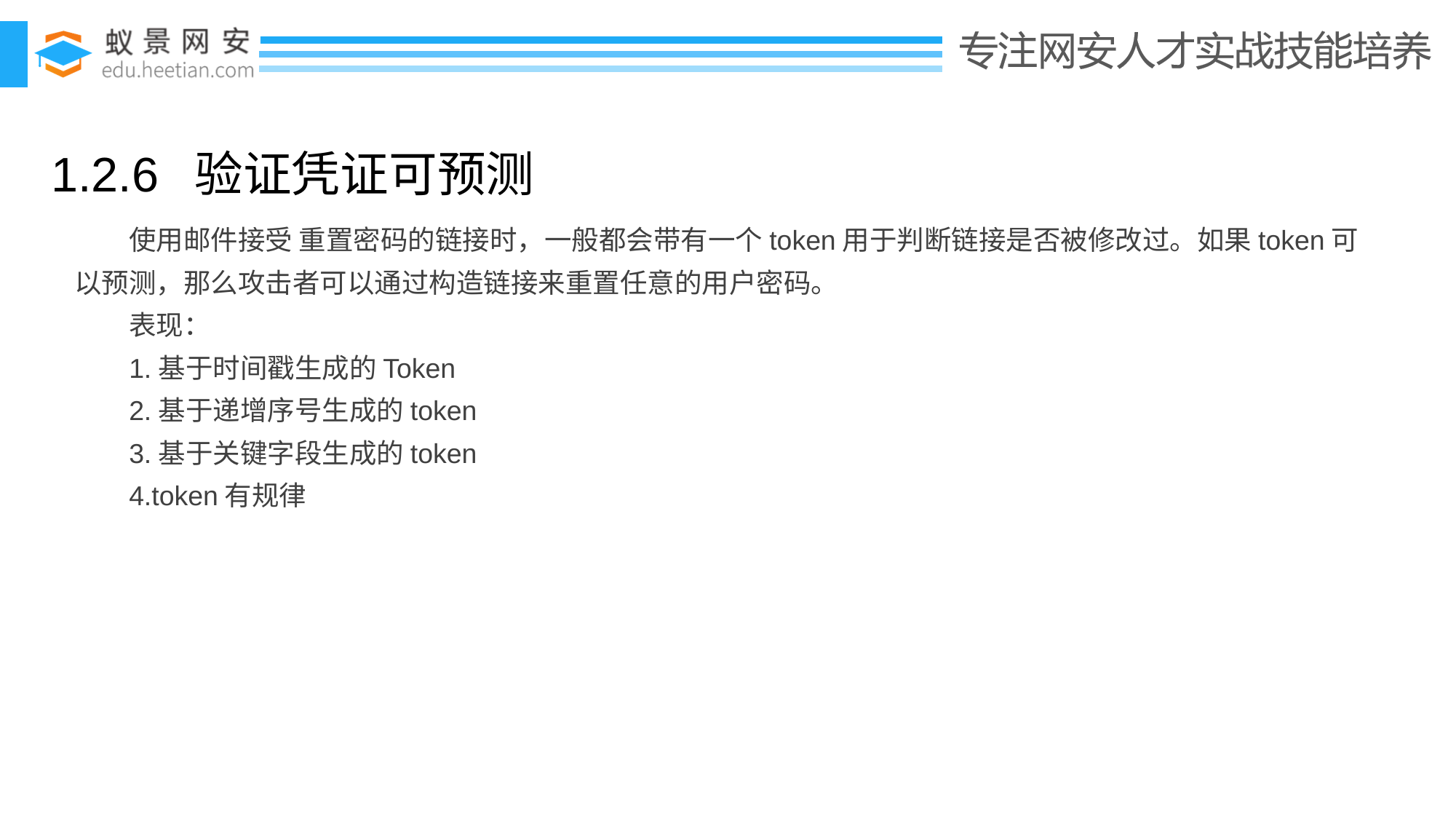

验证凭证可预测
1.2.6
使用邮件接受 重置密码的链接时，一般都会带有一个token用于判断链接是否被修改过。如果token可以预测，那么攻击者可以通过构造链接来重置任意的用户密码。
表现：
1.基于时间戳生成的Token
2.基于递增序号生成的token
3.基于关键字段生成的token
4.token有规律